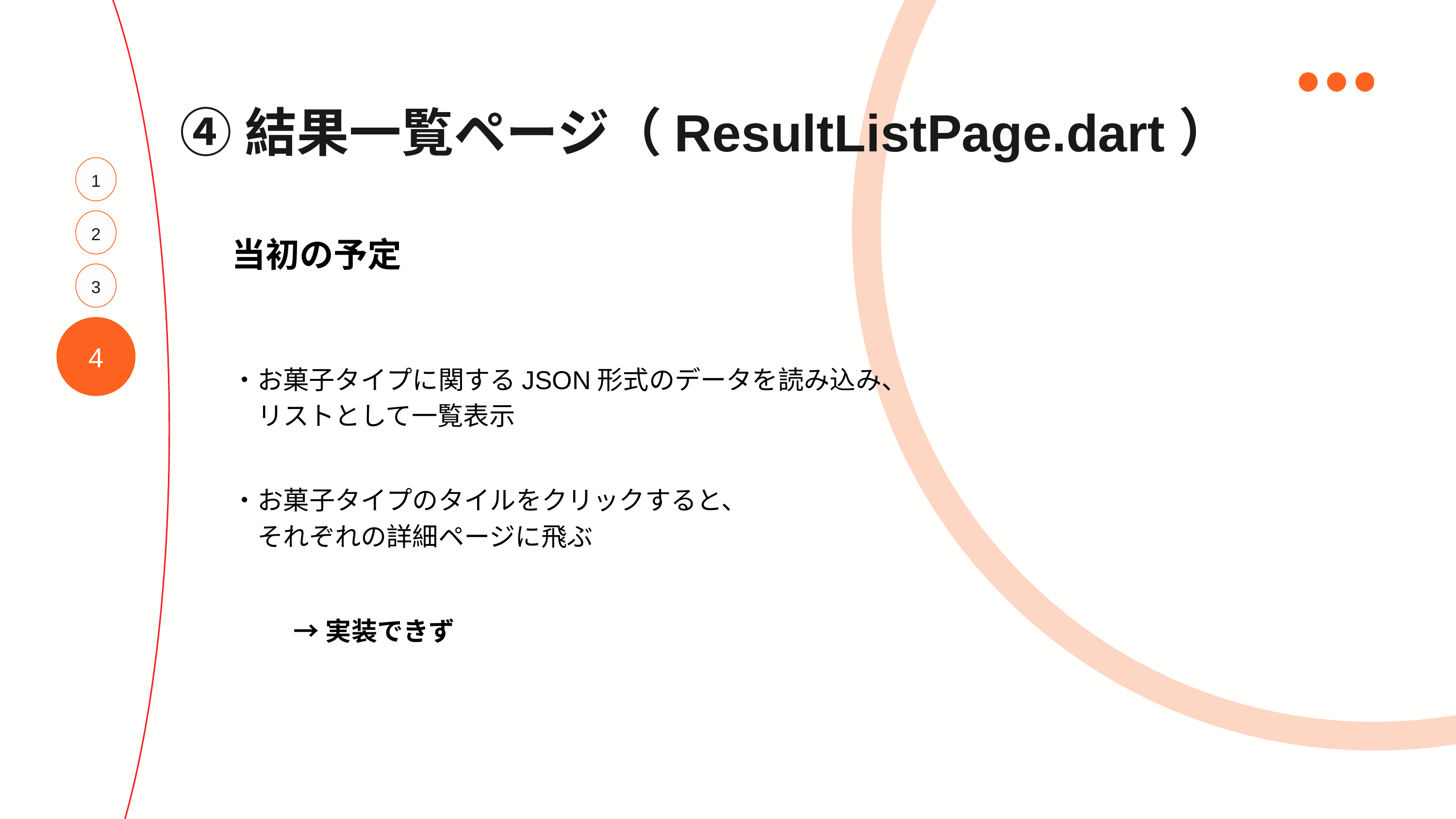

④結果一覧ページ（ResultListPage.dart）

1

2
当初の予定

3

4
・お菓子タイプに関するJSON形式のデータを読み込み、
　リストとして一覧表示
・お菓子タイプのタイルをクリックすると、
　それぞれの詳細ページに飛ぶ
→実装できず